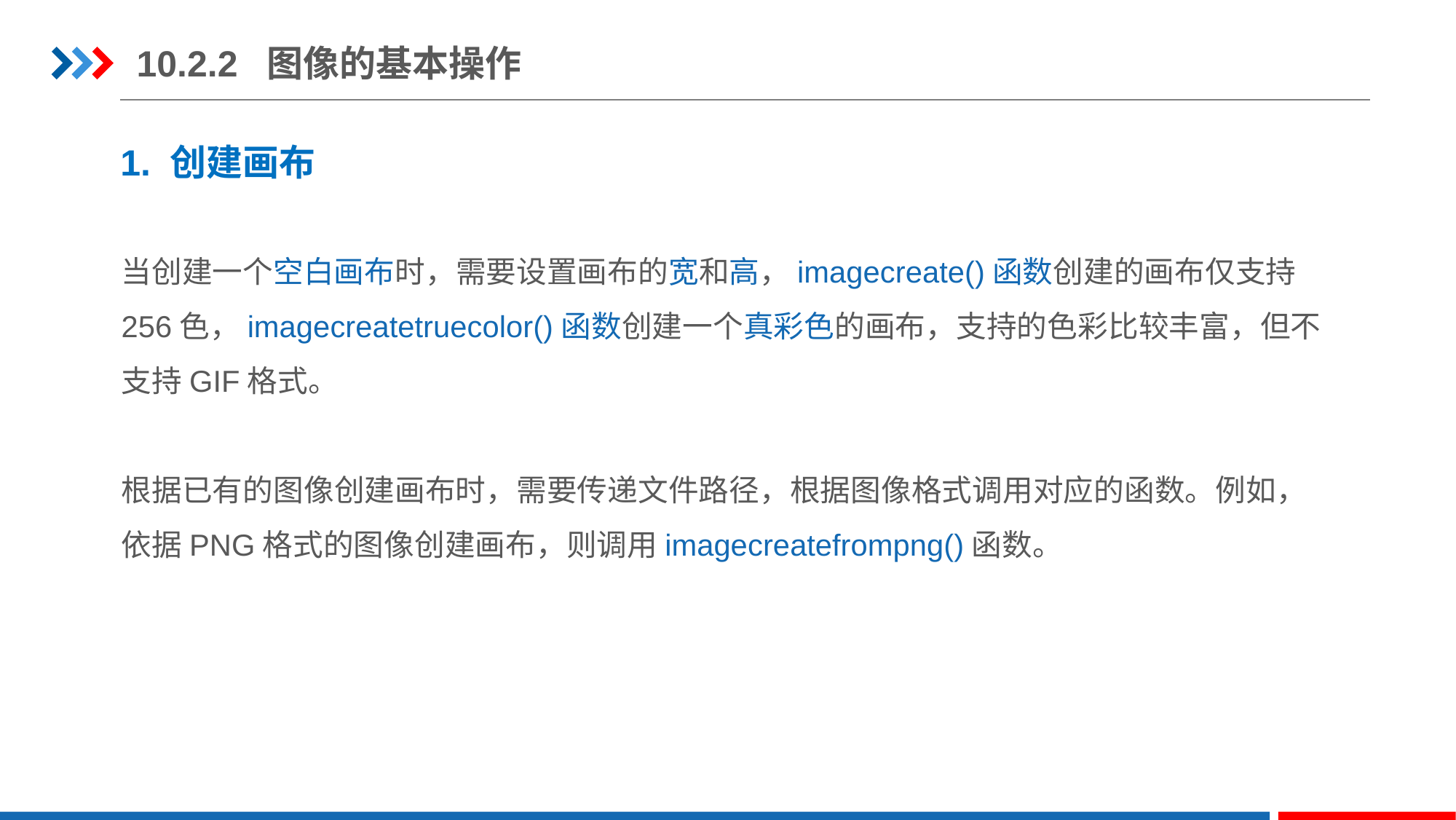

10.2.2  图像的基本操作
1. 创建画布
当创建一个空白画布时，需要设置画布的宽和高，imagecreate()函数创建的画布仅支持256色，imagecreatetruecolor()函数创建一个真彩色的画布，支持的色彩比较丰富，但不支持GIF格式。

根据已有的图像创建画布时，需要传递文件路径，根据图像格式调用对应的函数。例如，依据PNG格式的图像创建画布，则调用imagecreatefrompng()函数。